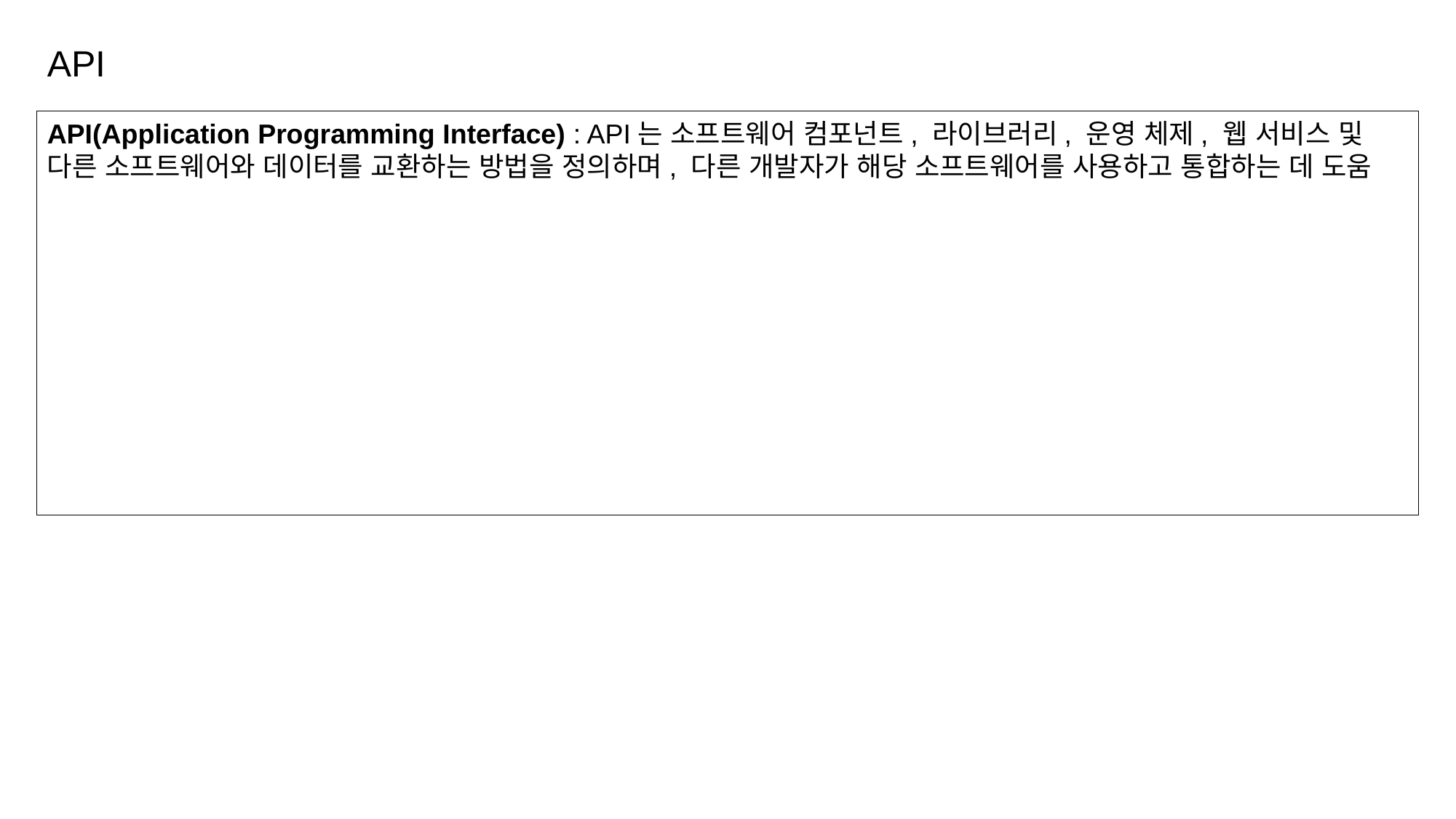

API
API(Application Programming Interface) : API는 소프트웨어 컴포넌트, 라이브러리, 운영 체제, 웹 서비스 및 다른 소프트웨어와 데이터를 교환하는 방법을 정의하며, 다른 개발자가 해당 소프트웨어를 사용하고 통합하는 데 도움